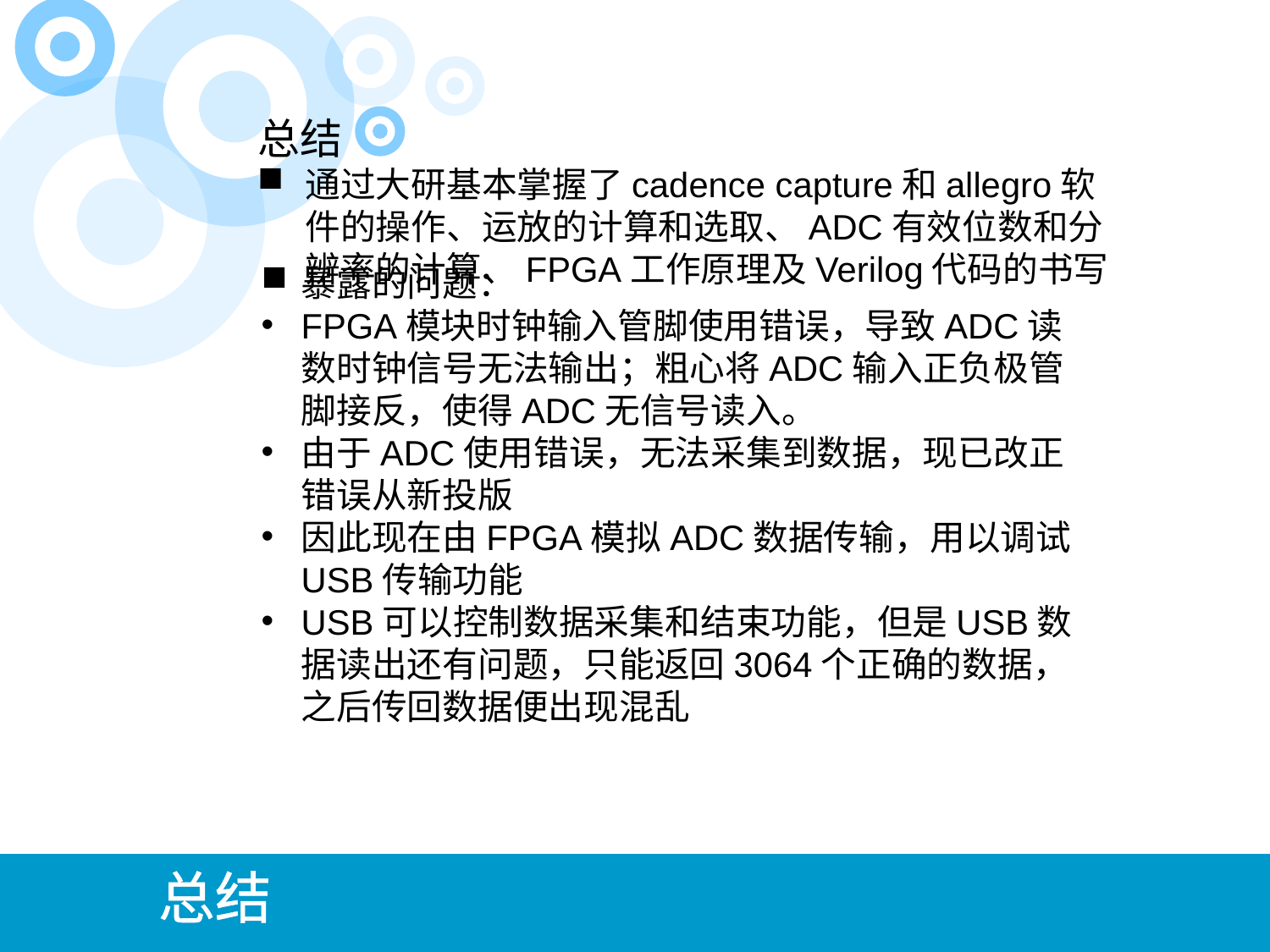

总结
通过大研基本掌握了cadence capture和allegro软件的操作、运放的计算和选取、ADC有效位数和分辨率的计算、FPGA工作原理及Verilog代码的书写
暴露的问题：
FPGA模块时钟输入管脚使用错误，导致ADC读数时钟信号无法输出；粗心将ADC输入正负极管脚接反，使得ADC无信号读入。
由于ADC使用错误，无法采集到数据，现已改正错误从新投版
因此现在由FPGA模拟ADC数据传输，用以调试USB传输功能
USB可以控制数据采集和结束功能，但是USB数据读出还有问题，只能返回3064个正确的数据，之后传回数据便出现混乱

总结